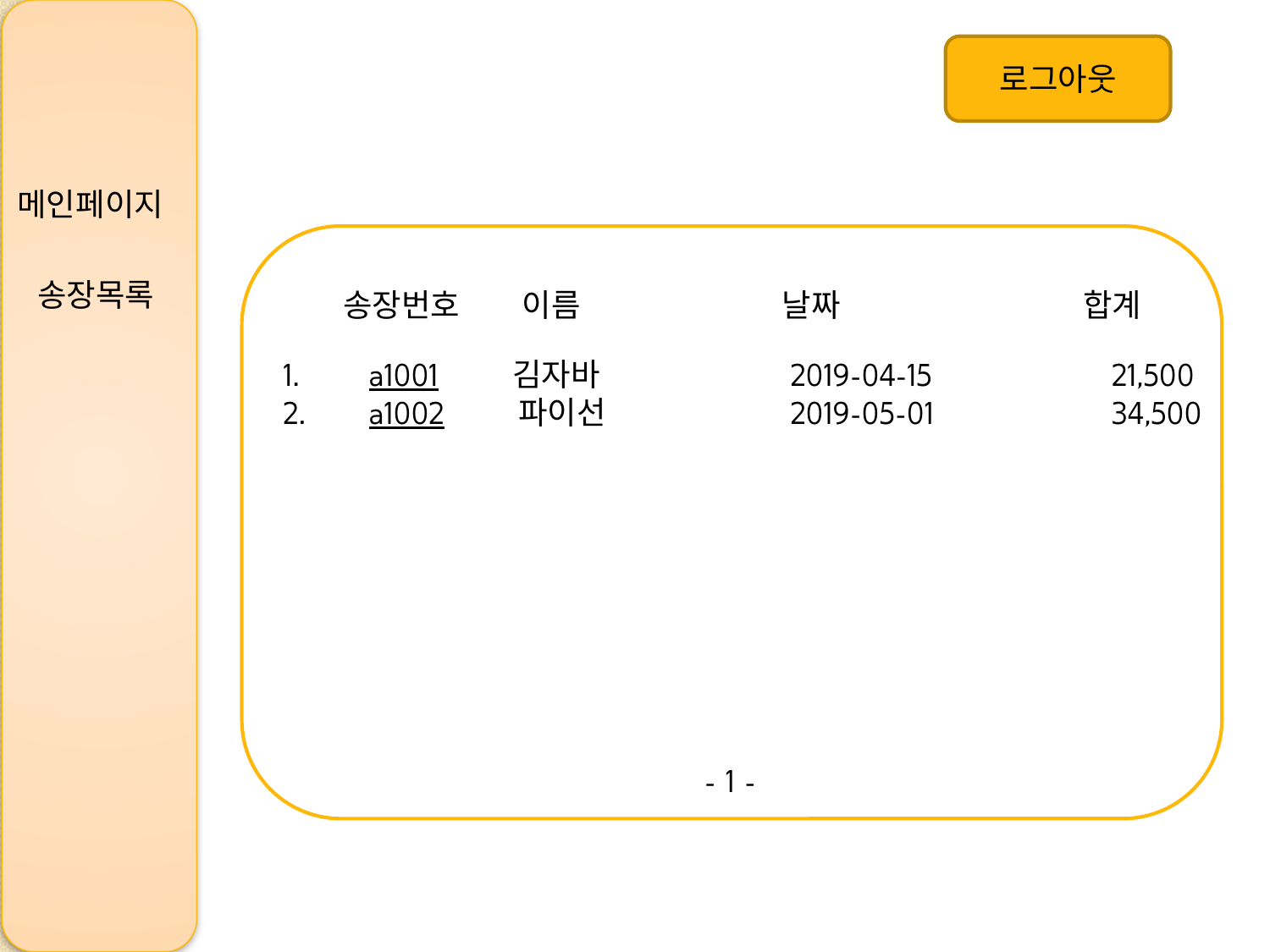

로그아웃
메인페이지

  송장번호       이름	         날짜                	합계
    a1001       김자바	        2019-04-15		  21,500
    a1002       파이선	        2019-05-01		  34,500
- 1 -
송장목록